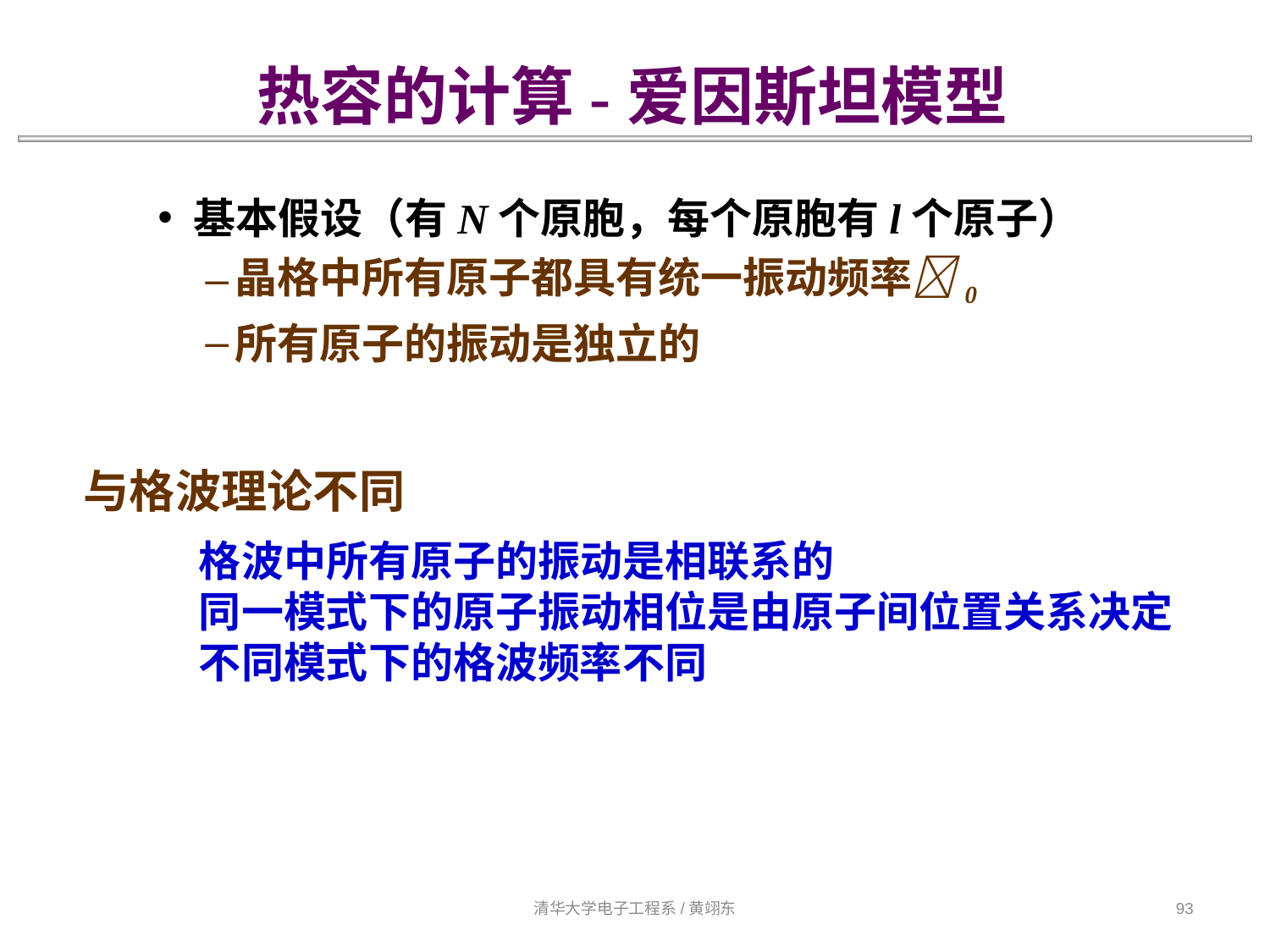

热容的计算-爱因斯坦模型

基本假设（有N个原胞，每个原胞有l个原子）
晶格中所有原子都具有统一振动频率ω0
所有原子的振动是独立的

与格波理论不同
格波中所有原子的振动是相联系的
同一模式下的原子振动相位是由原子间位置关系决定
不同模式下的格波频率不同
清华大学电子工程系/黄翊东
93